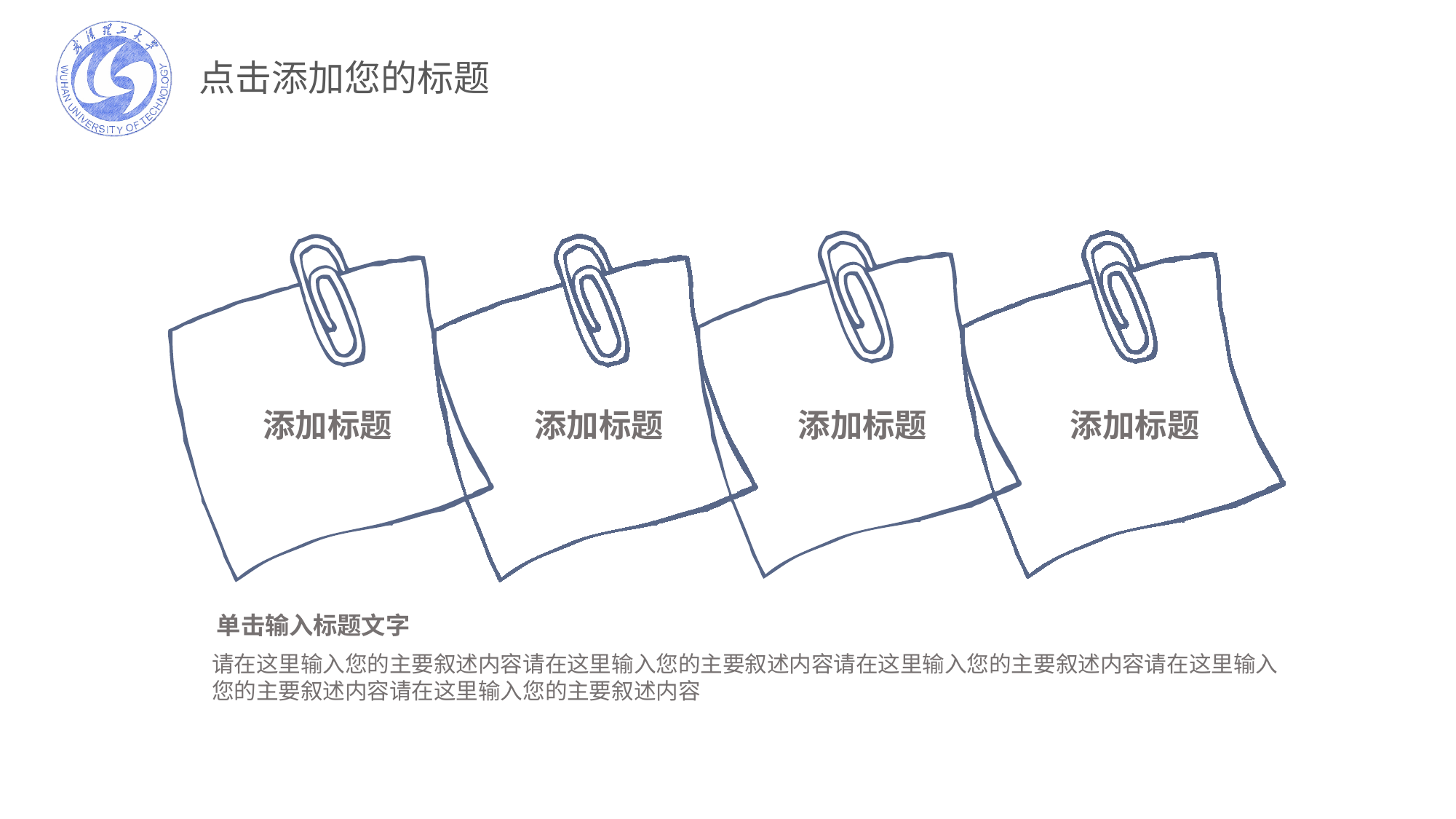

添加标题
添加标题
添加标题
添加标题
单击输入标题文字
请在这里输入您的主要叙述内容请在这里输入您的主要叙述内容请在这里输入您的主要叙述内容请在这里输入您的主要叙述内容请在这里输入您的主要叙述内容